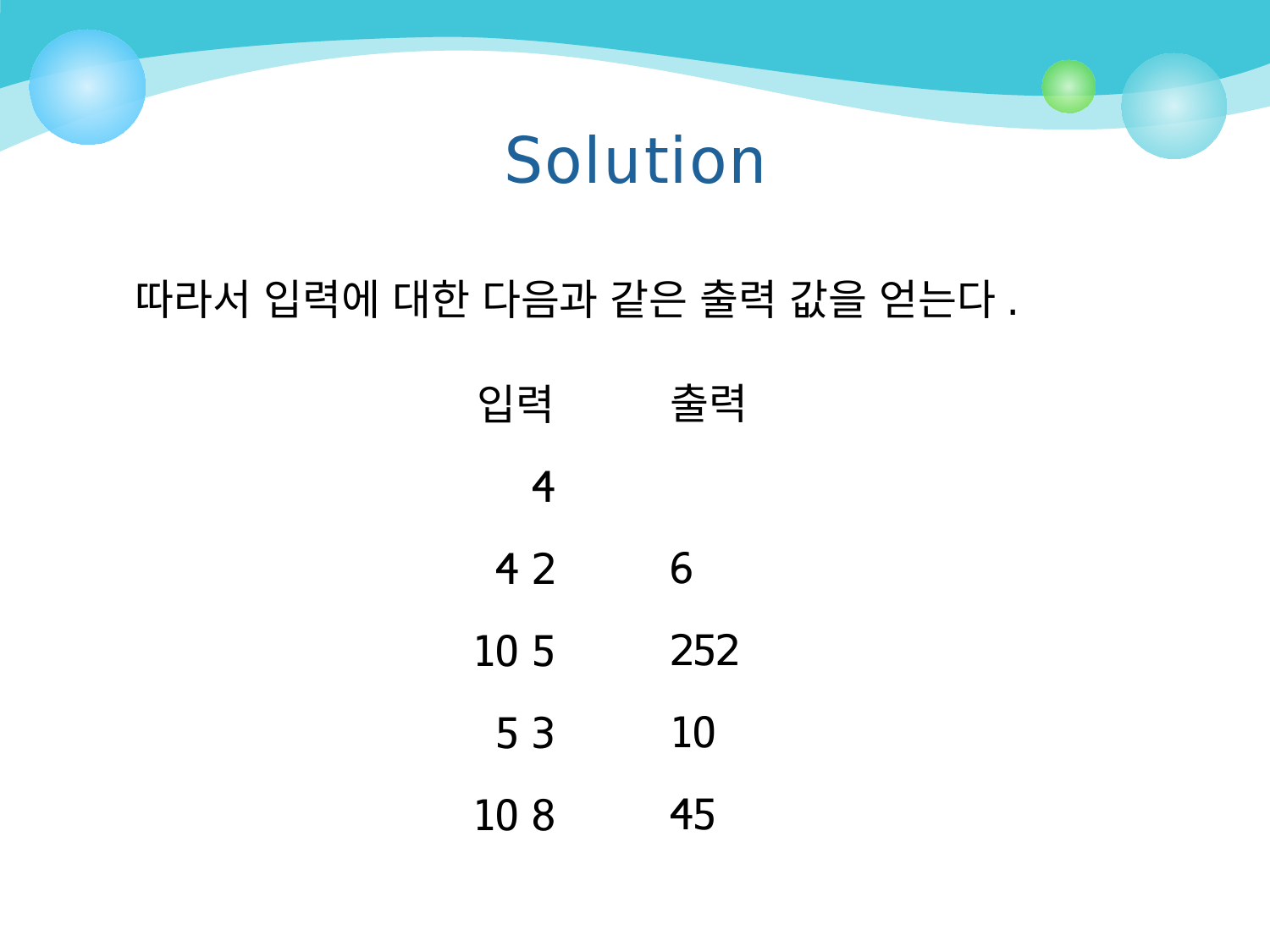

# Solution
따라서 입력에 대한 다음과 같은 출력 값을 얻는다.

출력

6
252
10
45
입력
4
4 2
10 5
5 3
10 8